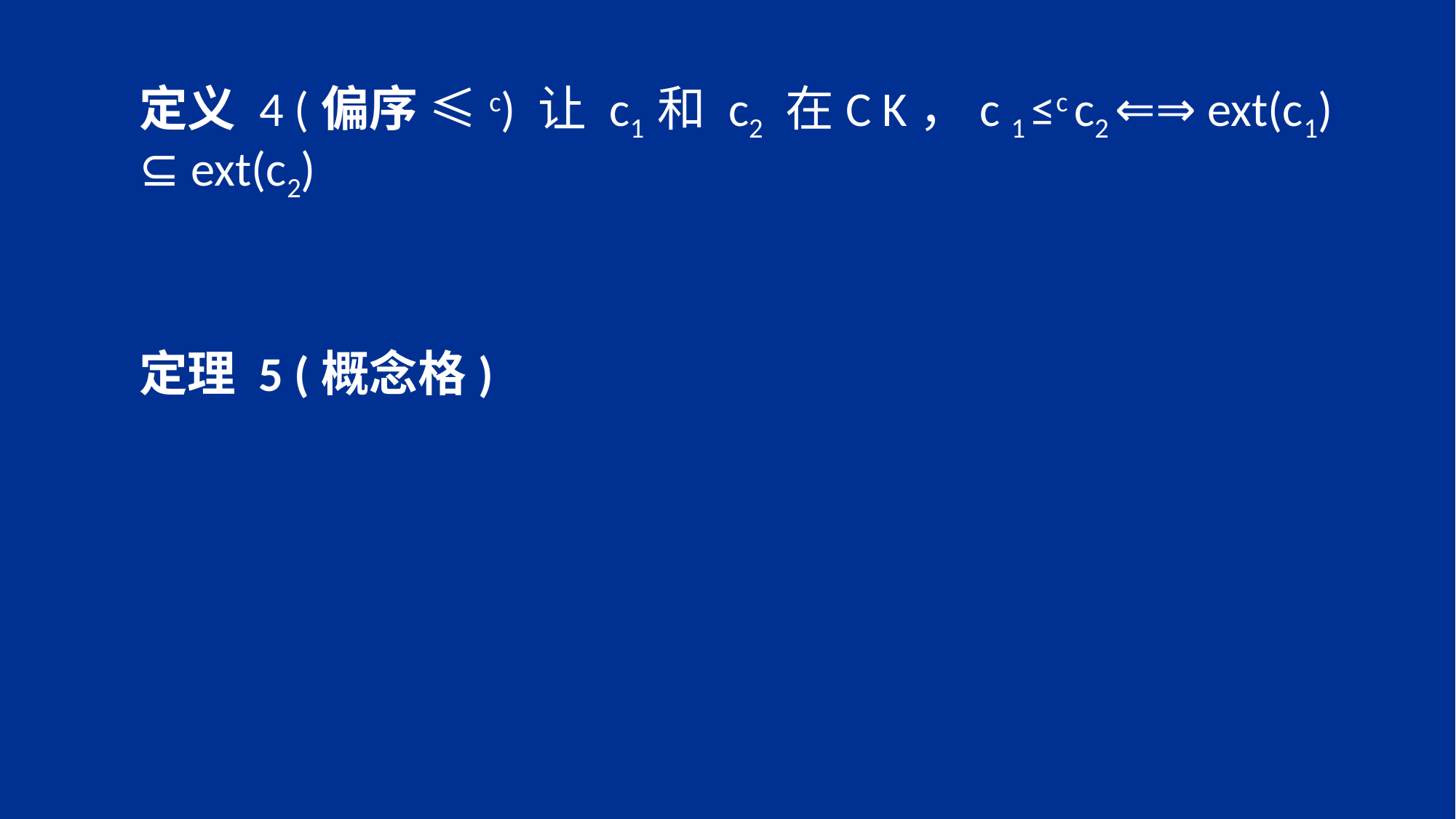

# 定义 4 (偏序 ≤c) 让 c1 和 c2 在C K，c 1 ≤c c2 ⇐⇒ ext(c1) ⊆ ext(c2)
定理 5 (概念格)